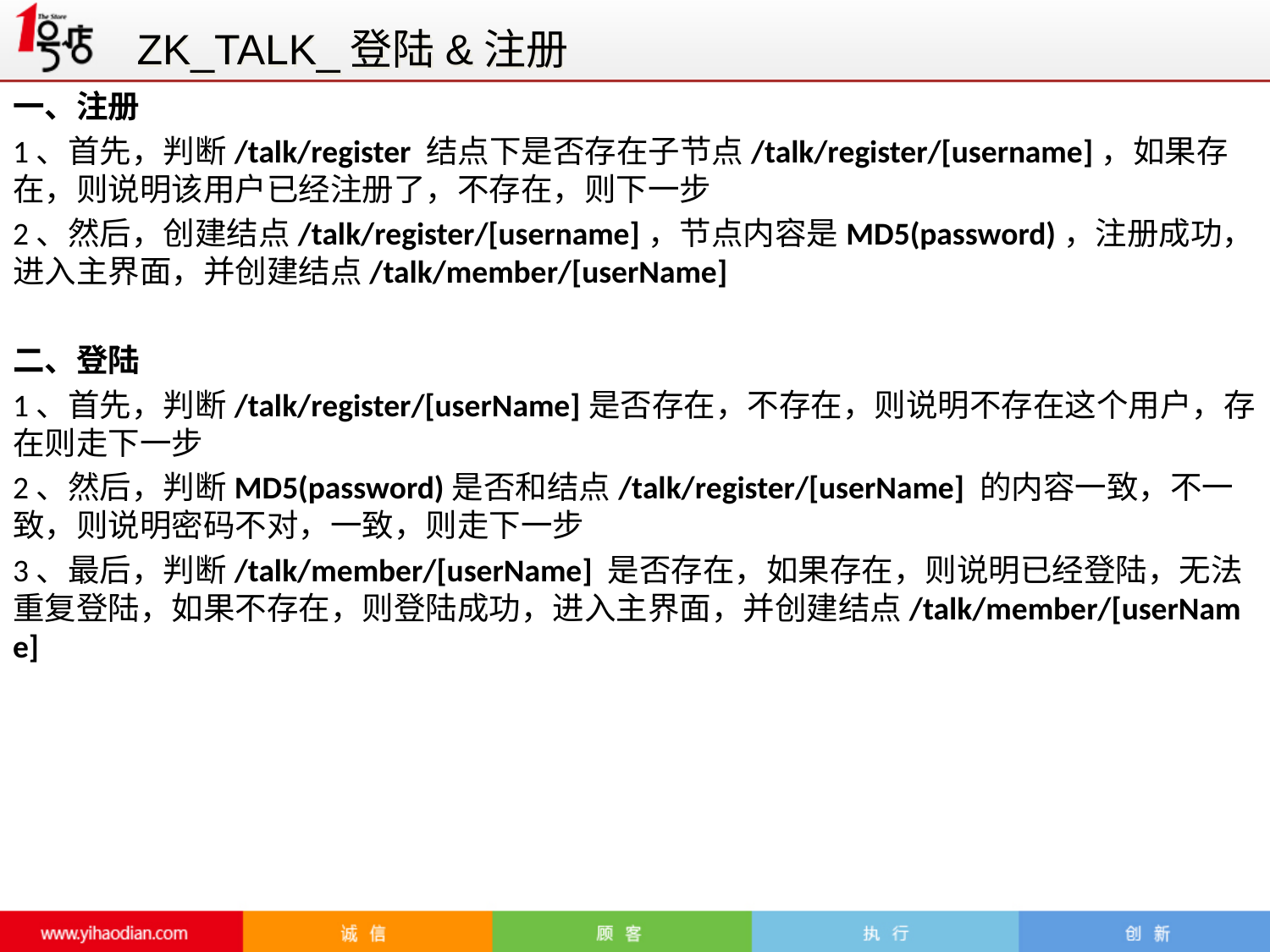

ZK_TALK_登陆&注册
一、注册
1、首先，判断/talk/register 结点下是否存在子节点/talk/register/[username]，如果存在，则说明该用户已经注册了，不存在，则下一步
2、然后，创建结点/talk/register/[username]，节点内容是MD5(password)，注册成功，进入主界面，并创建结点/talk/member/[userName]

二、登陆
1、首先，判断/talk/register/[userName]是否存在，不存在，则说明不存在这个用户，存在则走下一步
2、然后，判断MD5(password)是否和结点/talk/register/[userName] 的内容一致，不一致，则说明密码不对，一致，则走下一步
3、最后，判断/talk/member/[userName] 是否存在，如果存在，则说明已经登陆，无法重复登陆，如果不存在，则登陆成功，进入主界面，并创建结点/talk/member/[userName]